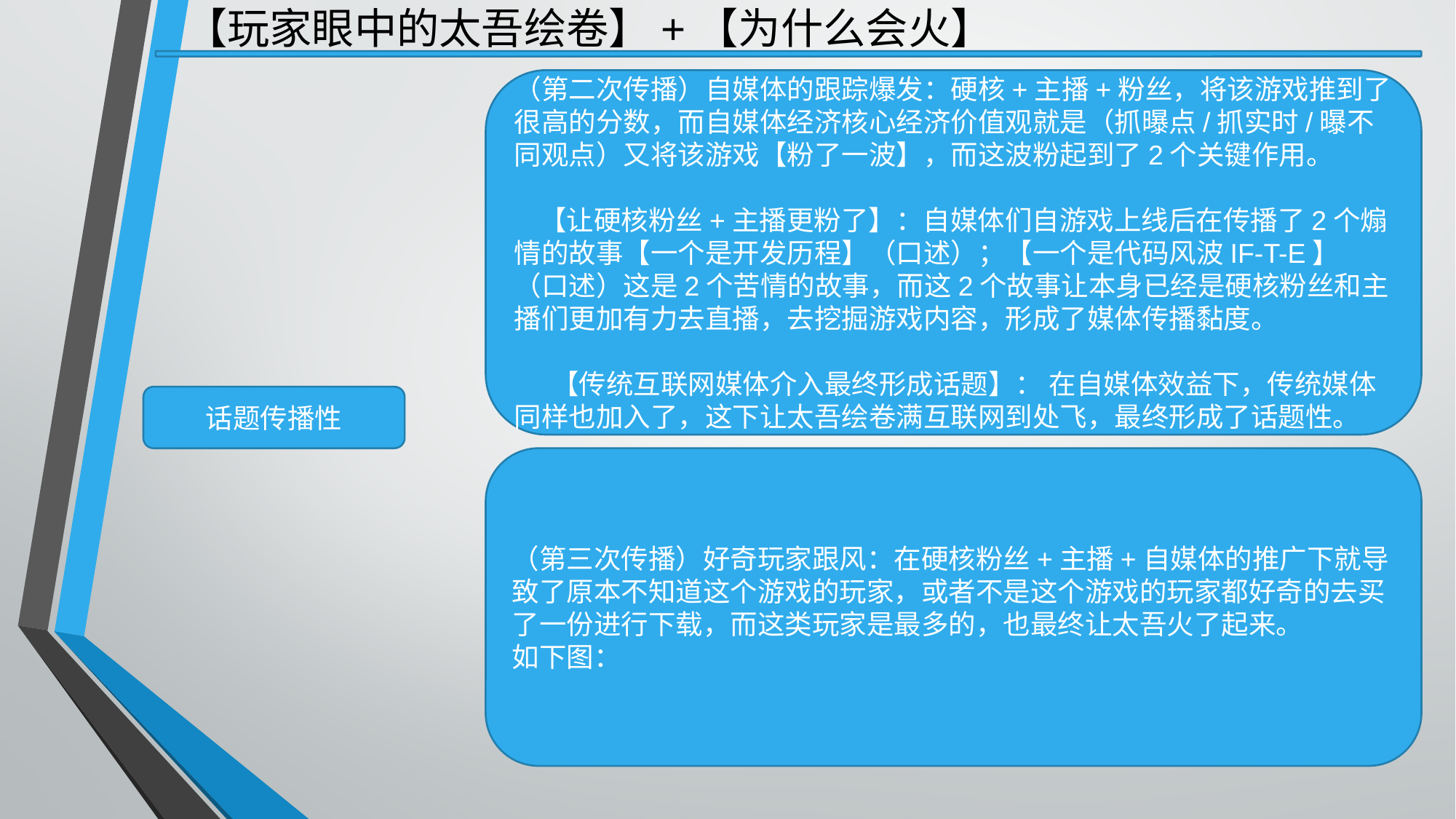

【玩家眼中的太吾绘卷】+【为什么会火】

（第二次传播）自媒体的跟踪爆发：硬核+主播+粉丝，将该游戏推到了很高的分数，而自媒体经济核心经济价值观就是（抓曝点/抓实时/曝不同观点）又将该游戏【粉了一波】，而这波粉起到了2个关键作用。

   【让硬核粉丝+主播更粉了】：自媒体们自游戏上线后在传播了2个煽情的故事【一个是开发历程】（口述）；【一个是代码风波IF-T-E】（口述）这是2个苦情的故事，而这2个故事让本身已经是硬核粉丝和主播们更加有力去直播，去挖掘游戏内容，形成了媒体传播黏度。

     【传统互联网媒体介入最终形成话题】： 在自媒体效益下，传统媒体同样也加入了，这下让太吾绘卷满互联网到处飞，最终形成了话题性。
话题传播性
（第三次传播）好奇玩家跟风：在硬核粉丝+主播+自媒体的推广下就导致了原本不知道这个游戏的玩家，或者不是这个游戏的玩家都好奇的去买了一份进行下载，而这类玩家是最多的，也最终让太吾火了起来。
如下图：